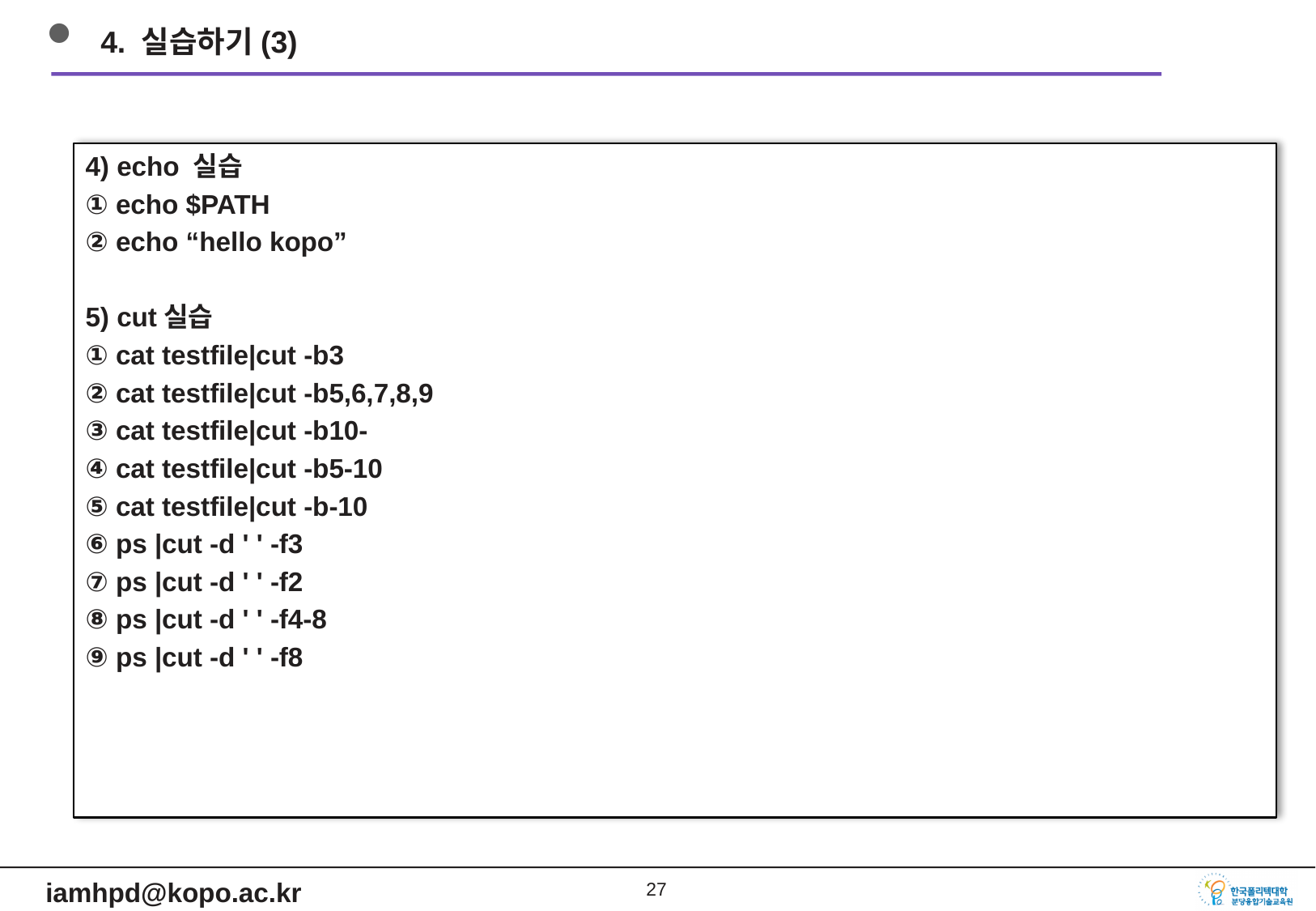

4. 실습하기(3)
4) echo 실습
① echo $PATH
② echo “hello kopo”

5) cut실습
① cat testfile|cut -b3
② cat testfile|cut -b5,6,7,8,9
③ cat testfile|cut -b10-
④ cat testfile|cut -b5-10
⑤ cat testfile|cut -b-10
⑥ ps |cut -d ' ' -f3
⑦ ps |cut -d ' ' -f2
⑧ ps |cut -d ' ' -f4-8
⑨ ps |cut -d ' ' -f8
27